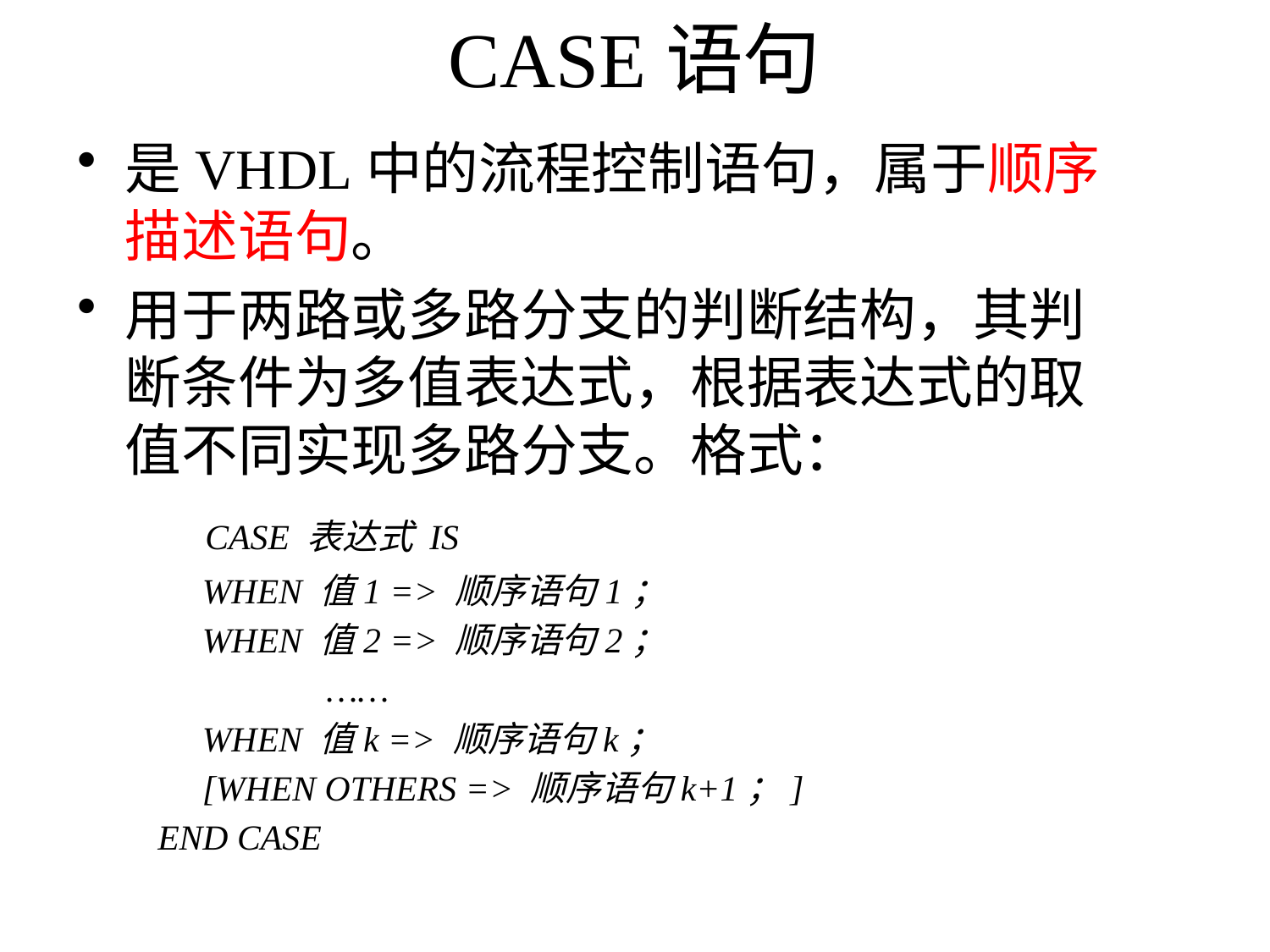

# CASE语句
是VHDL中的流程控制语句，属于顺序描述语句。
用于两路或多路分支的判断结构，其判断条件为多值表达式，根据表达式的取值不同实现多路分支。格式：
         CASE 表达式 IS
              WHEN 值1 => 顺序语句1；
              WHEN 值2 => 顺序语句2；
                            ……
              WHEN 值k => 顺序语句k；
              [WHEN OTHERS => 顺序语句k+1；]
         END CASE